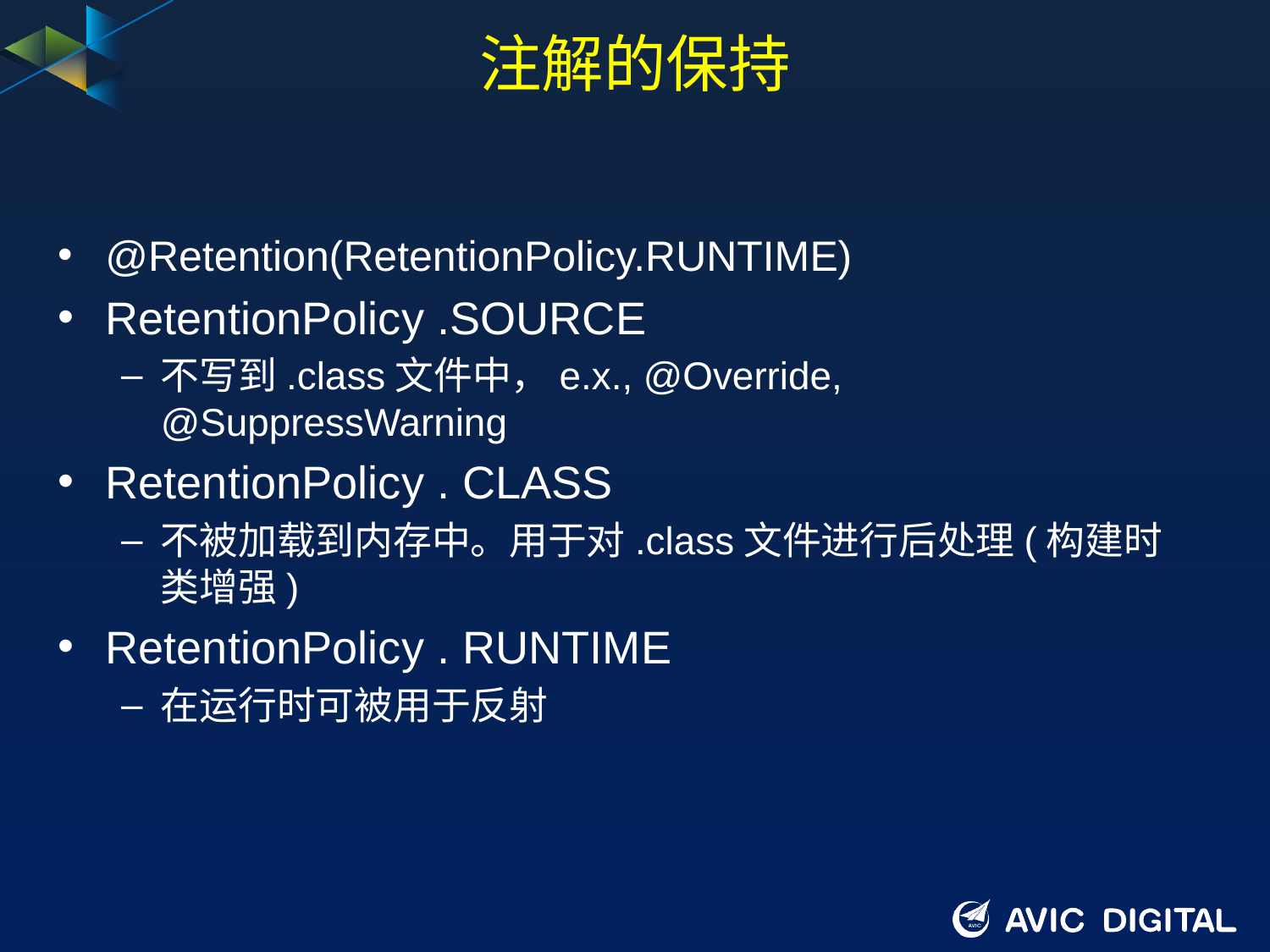

# 注解的保持
@Retention(RetentionPolicy.RUNTIME)
RetentionPolicy .SOURCE
不写到.class文件中，e.x., @Override, @SuppressWarning
RetentionPolicy . CLASS
不被加载到内存中。用于对.class文件进行后处理(构建时类增强)
RetentionPolicy . RUNTIME
在运行时可被用于反射